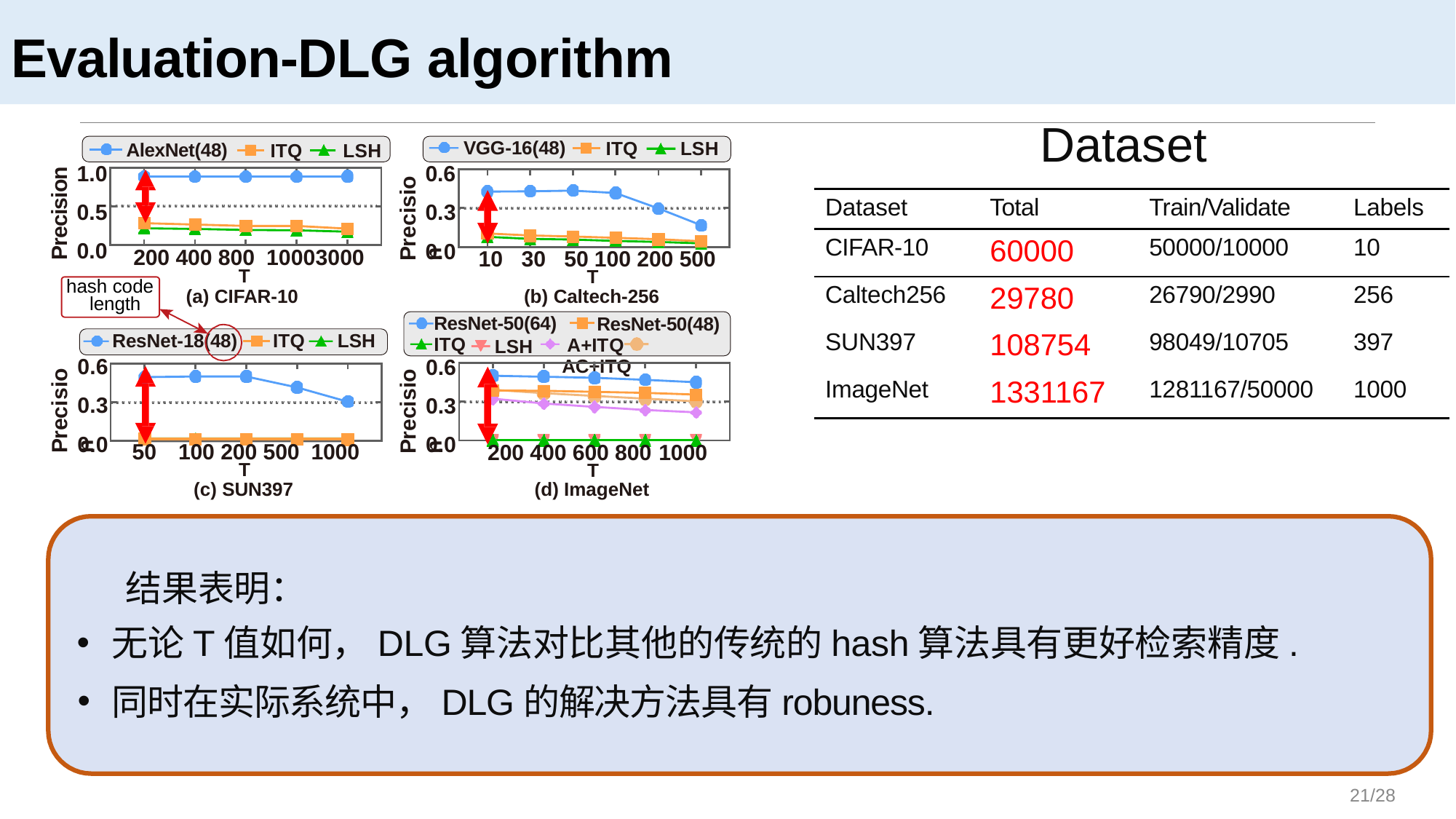

# Evaluation-DLG algorithm
Dataset
VGG-16(48)
0.6
ITQ
LSH
AlexNet(48)

ITQ
LSH

1.0
0.5
0.0

Precision
Precision

0.3
0.0

| Dataset | Total | Train/Validate | Labels |
| --- | --- | --- | --- |
| CIFAR-10 | 60000 | 50000/10000 | 10 |
| Caltech256 | 29780 | 26790/2990 | 256 |
| SUN397 | 108754 | 98049/10705 | 397 |
| ImageNet | 1331167 | 1281167/50000 | 1000 |

200 400 800 10003000
T
(a) CIFAR-10

10	30	50 100 200 500
T
(b) Caltech-256

hash code  length

ResNet-50(64)
ResNet-50(48)  A+ITQ	AC+ITQ

ResNet-18(48)	ITQ	LSH

ITQ
LSH

0.6
0.3
0.0
0.6
0.3
0.0

Precision
Precision

50	100 200 500 1000
T
(c) SUN397

200 400 600 800 1000
T
(d) ImageNet

     结果表明：
无论T值如何，DLG算法对比其他的传统的hash算法具有更好检索精度.
同时在实际系统中，DLG的解决方法具有robuness.
21/28